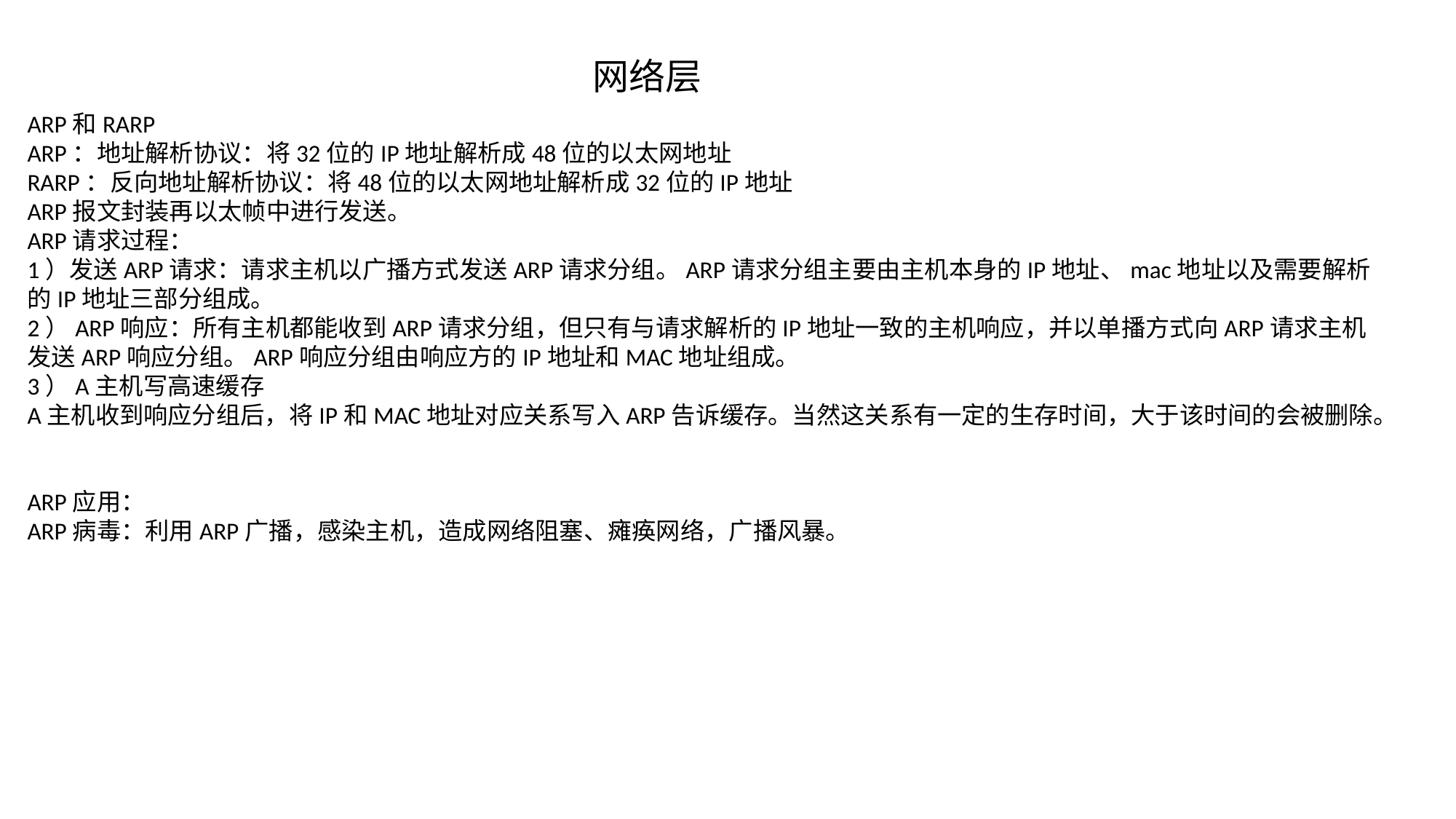

网络层
ARP和RARP
ARP：地址解析协议：将32位的IP地址解析成48位的以太网地址
RARP：反向地址解析协议：将48位的以太网地址解析成32位的IP地址
ARP报文封装再以太帧中进行发送。
ARP请求过程：
1）发送ARP请求：请求主机以广播方式发送ARP请求分组。ARP请求分组主要由主机本身的IP地址、mac地址以及需要解析的IP地址三部分组成。
2）ARP响应：所有主机都能收到ARP请求分组，但只有与请求解析的IP地址一致的主机响应，并以单播方式向ARP请求主机发送ARP响应分组。ARP响应分组由响应方的IP地址和MAC地址组成。
3）A主机写高速缓存
A主机收到响应分组后，将IP和MAC地址对应关系写入ARP告诉缓存。当然这关系有一定的生存时间，大于该时间的会被删除。

ARP应用：
ARP病毒：利用ARP广播，感染主机，造成网络阻塞、瘫痪网络，广播风暴。